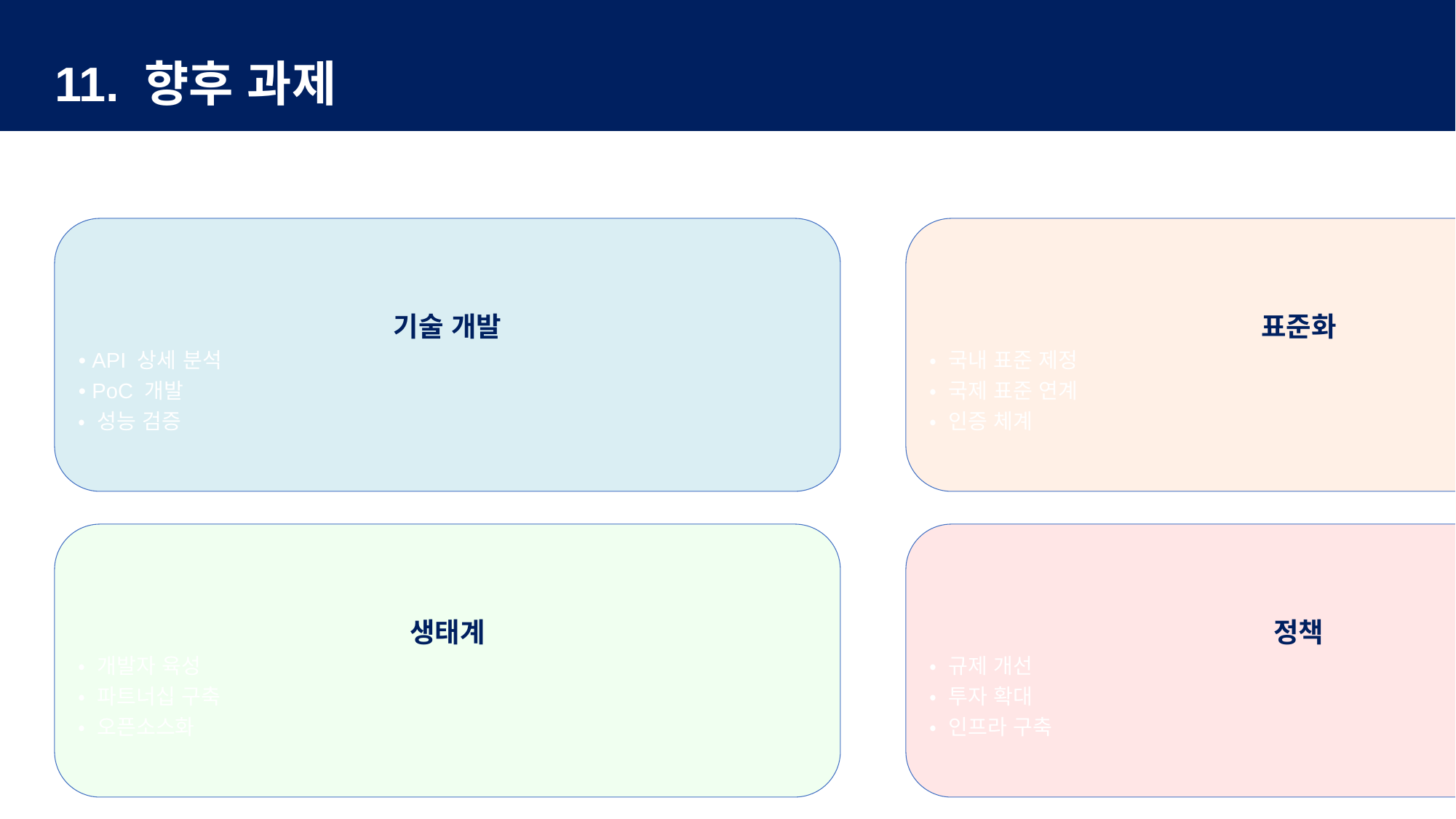

11. 향후 과제
#

기술 개발
• API 상세 분석
• PoC 개발
• 성능 검증

표준화
• 국내 표준 제정
• 국제 표준 연계
• 인증 체계

생태계
• 개발자 육성
• 파트너십 구축
• 오픈소스화

정책
• 규제 개선
• 투자 확대
• 인프라 구축